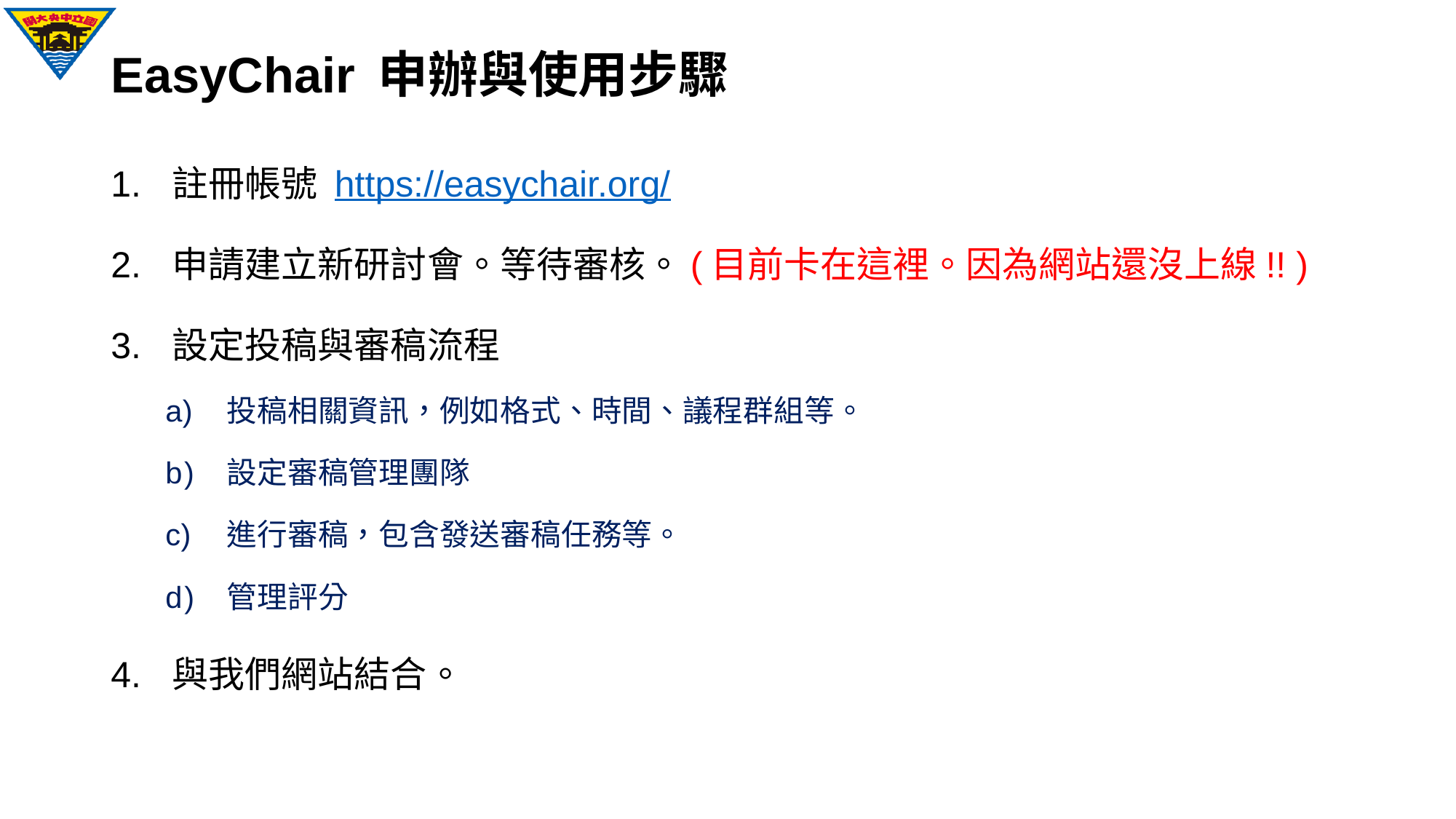

# EasyChair 申辦與使用步驟
註冊帳號 https://easychair.org/
申請建立新研討會。等待審核。(目前卡在這裡。因為網站還沒上線!! )
設定投稿與審稿流程
投稿相關資訊，例如格式、時間、議程群組等。
設定審稿管理團隊
進行審稿，包含發送審稿任務等。
管理評分
與我們網站結合。